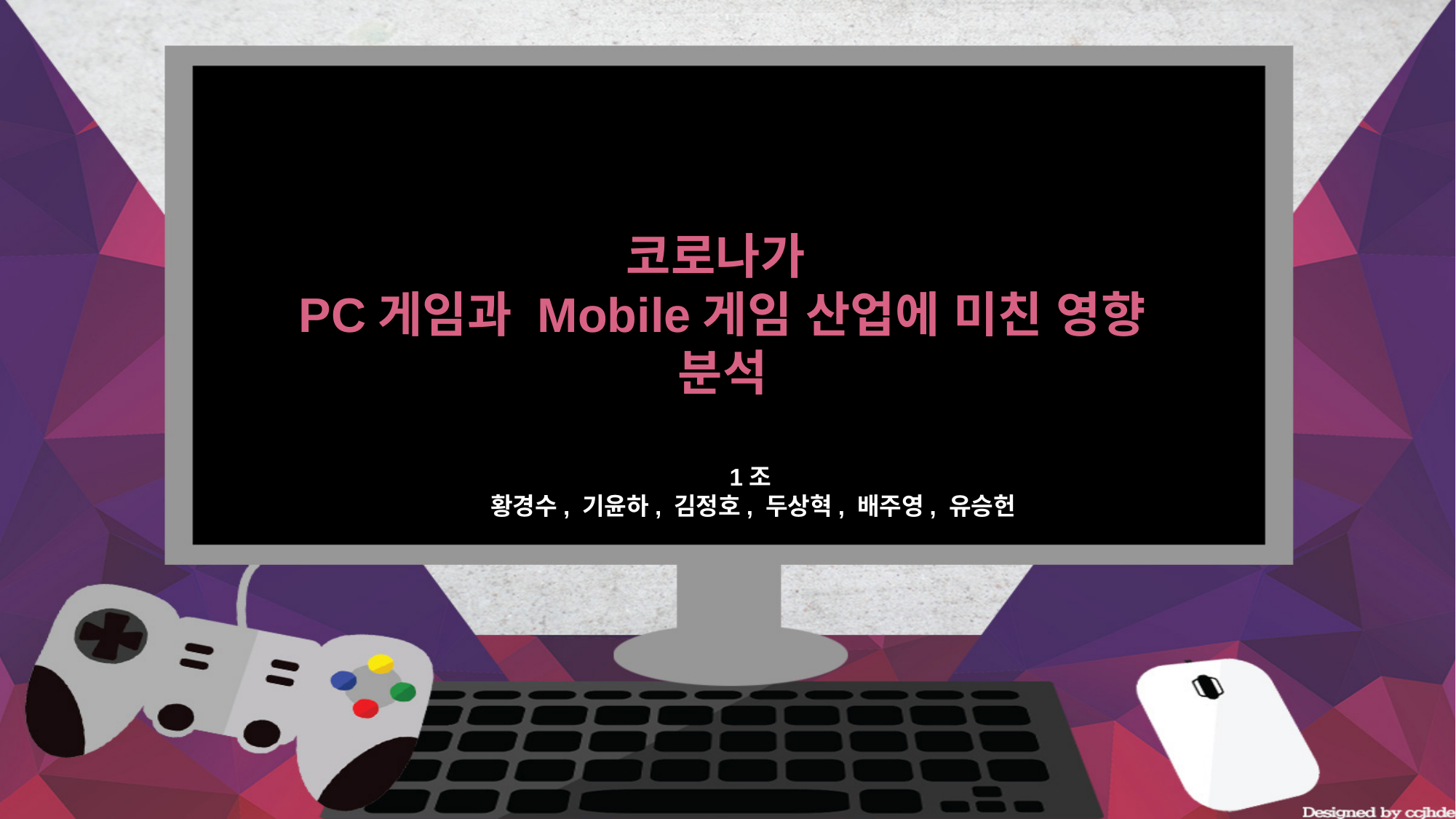

코로나가
PC게임과 Mobile게임 산업에 미친 영향 분석
1조
 황경수, 기윤하, 김정호, 두상혁, 배주영, 유승헌